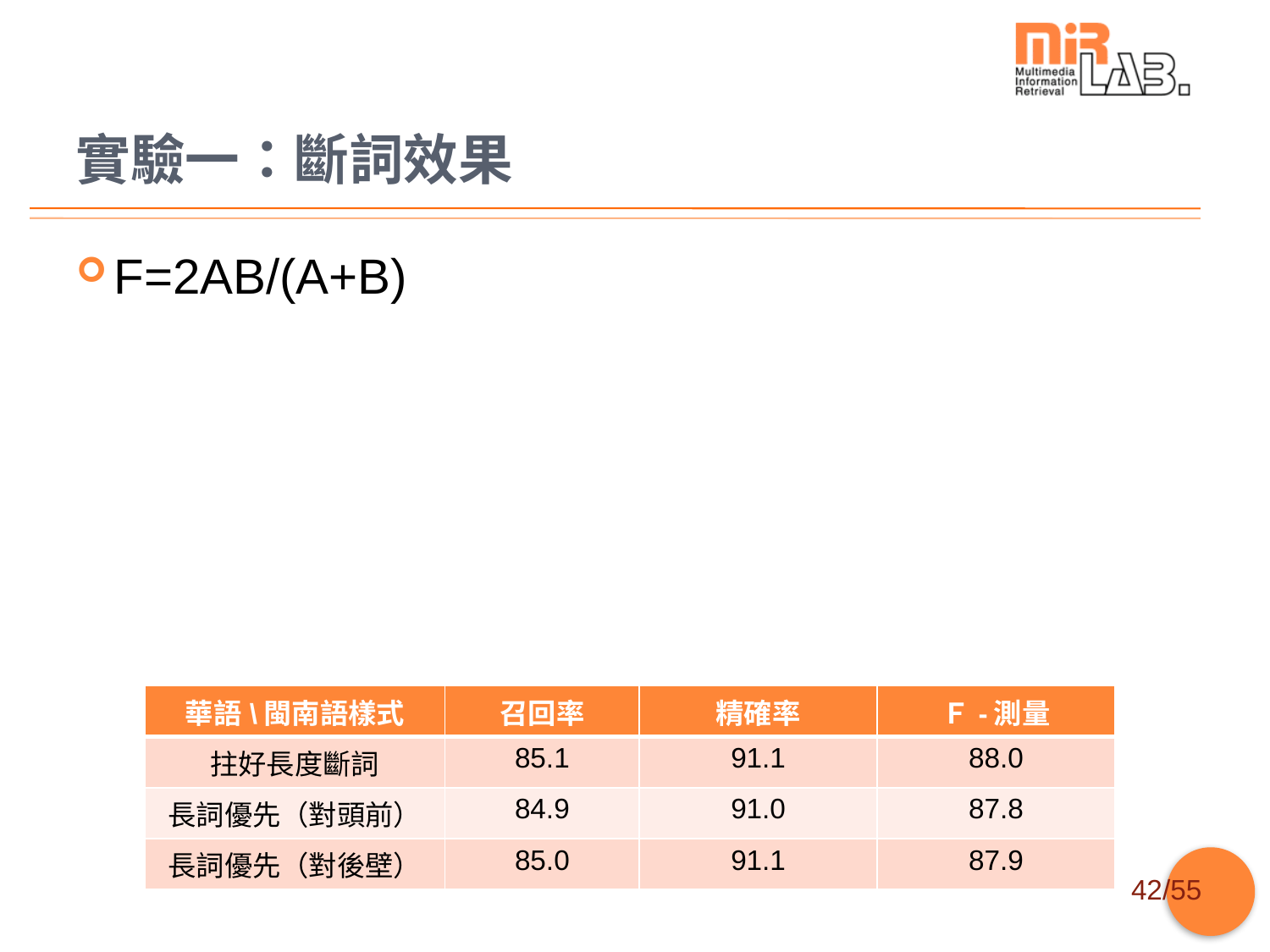

# 實驗一：斷詞效果
F=2AB/(A+B)
| 華語\閩南語樣式 | 召回率 | 精確率 | Ｆ-測量 |
| --- | --- | --- | --- |
| 拄好長度斷詞 | 85.1 | 91.1 | 88.0 |
| 長詞優先（對頭前） | 84.9 | 91.0 | 87.8 |
| 長詞優先（對後壁） | 85.0 | 91.1 | 87.9 |